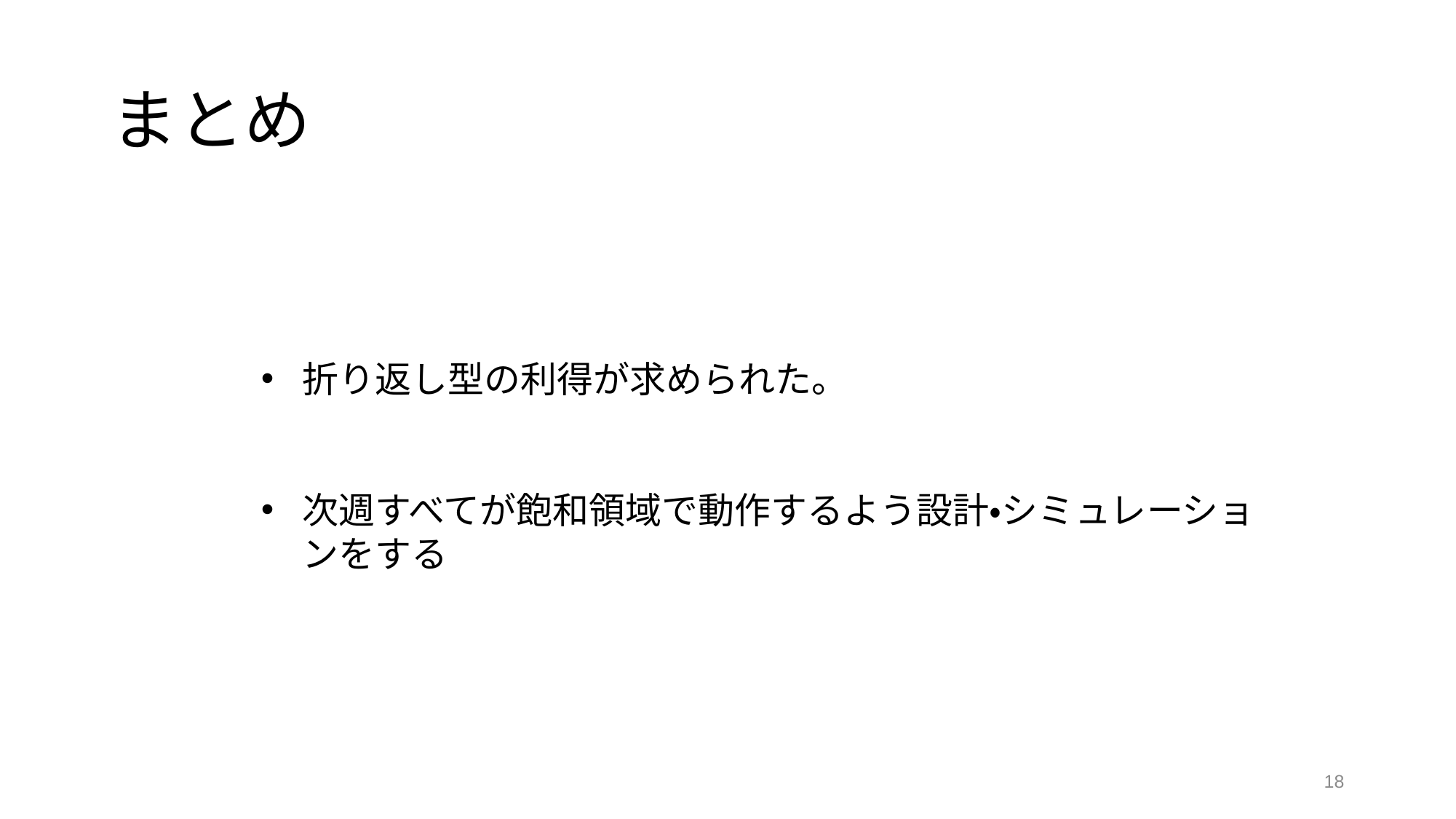

# まとめ
折り返し型の利得が求められた。

次週すべてが飽和領域で動作するよう設計・シミュレーションをする
18